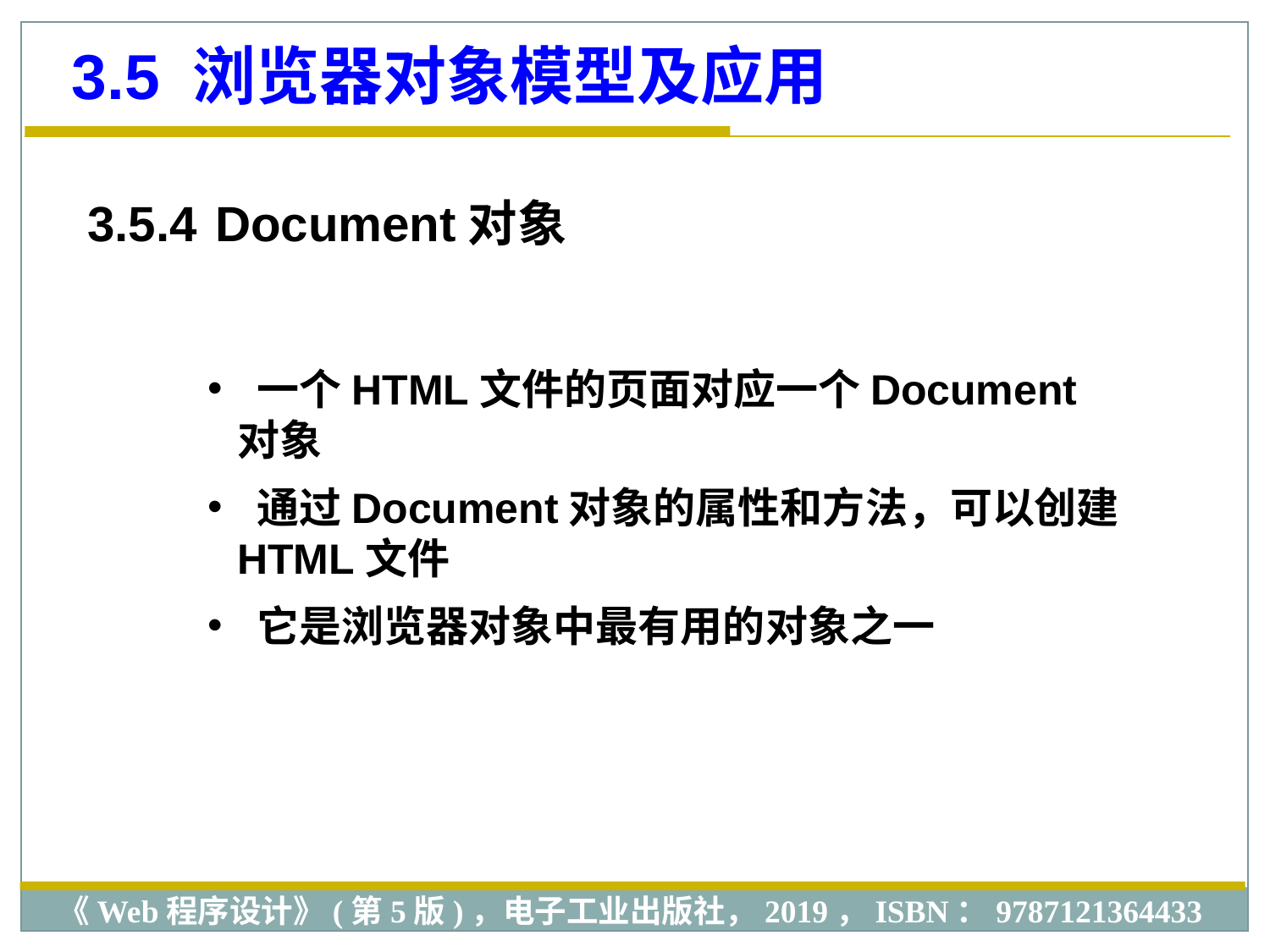

3.5 浏览器对象模型及应用
3.5.4  Document对象
 一个HTML文件的页面对应一个Document对象
 通过Document对象的属性和方法，可以创建HTML文件
 它是浏览器对象中最有用的对象之一